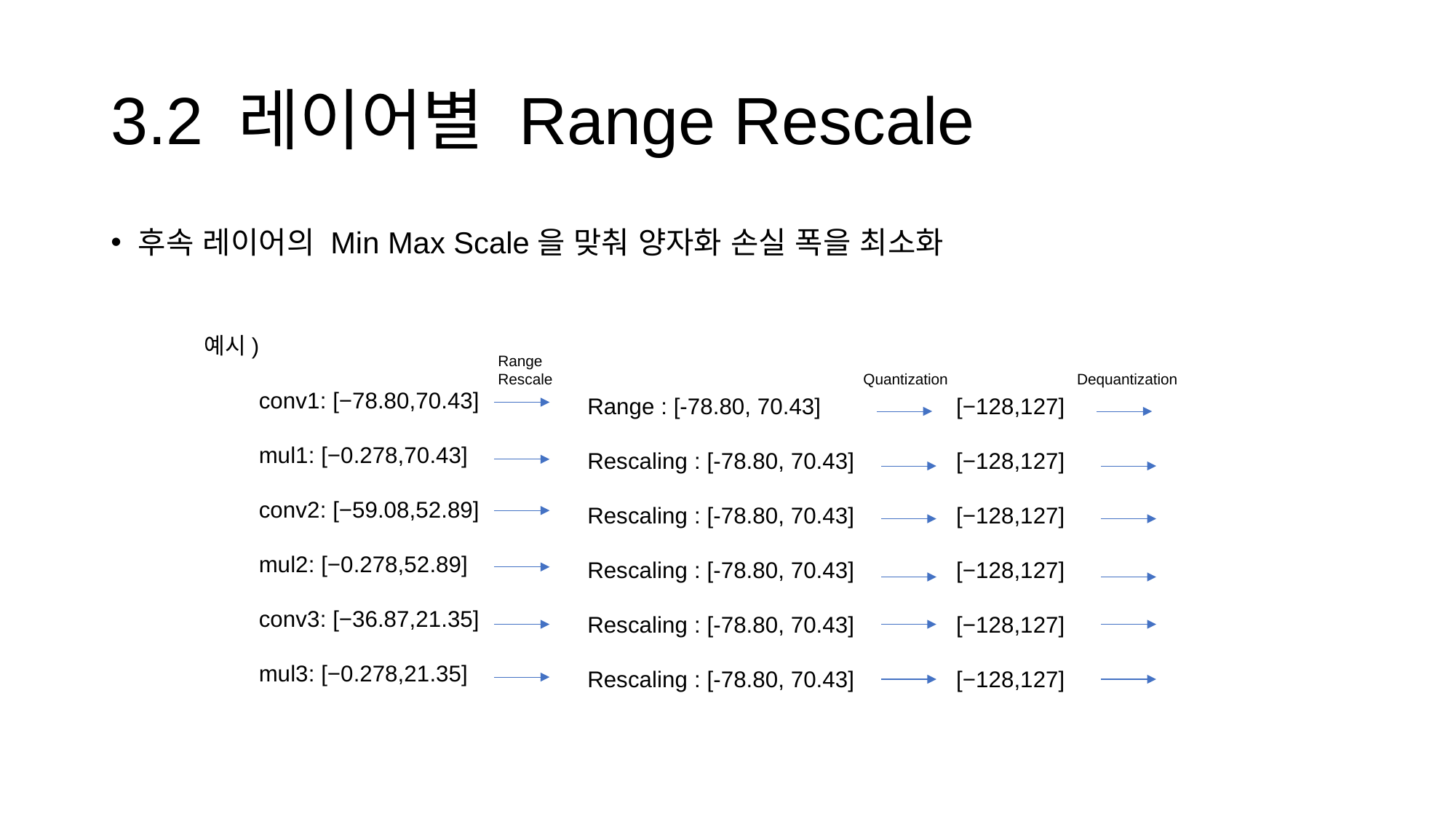

# 3.2 레이어별 Range Rescale
후속 레이어의 Min Max Scale을 맞춰 양자화 손실 폭을 최소화

예시)

conv1: [−78.80,70.43]

mul1: [−0.278,70.43]

conv2: [−59.08,52.89]

mul2: [−0.278,52.89]

conv3: [−36.87,21.35]

mul3: [−0.278,21.35]
Range Rescale
Quantization
Dequantization
Range : [-78.80, 70.43]

Rescaling : [-78.80, 70.43]

Rescaling : [-78.80, 70.43]

Rescaling : [-78.80, 70.43]

Rescaling : [-78.80, 70.43]

Rescaling : [-78.80, 70.43]
[−128,127]

[−128,127]

[−128,127]

[−128,127]

[−128,127]

[−128,127]